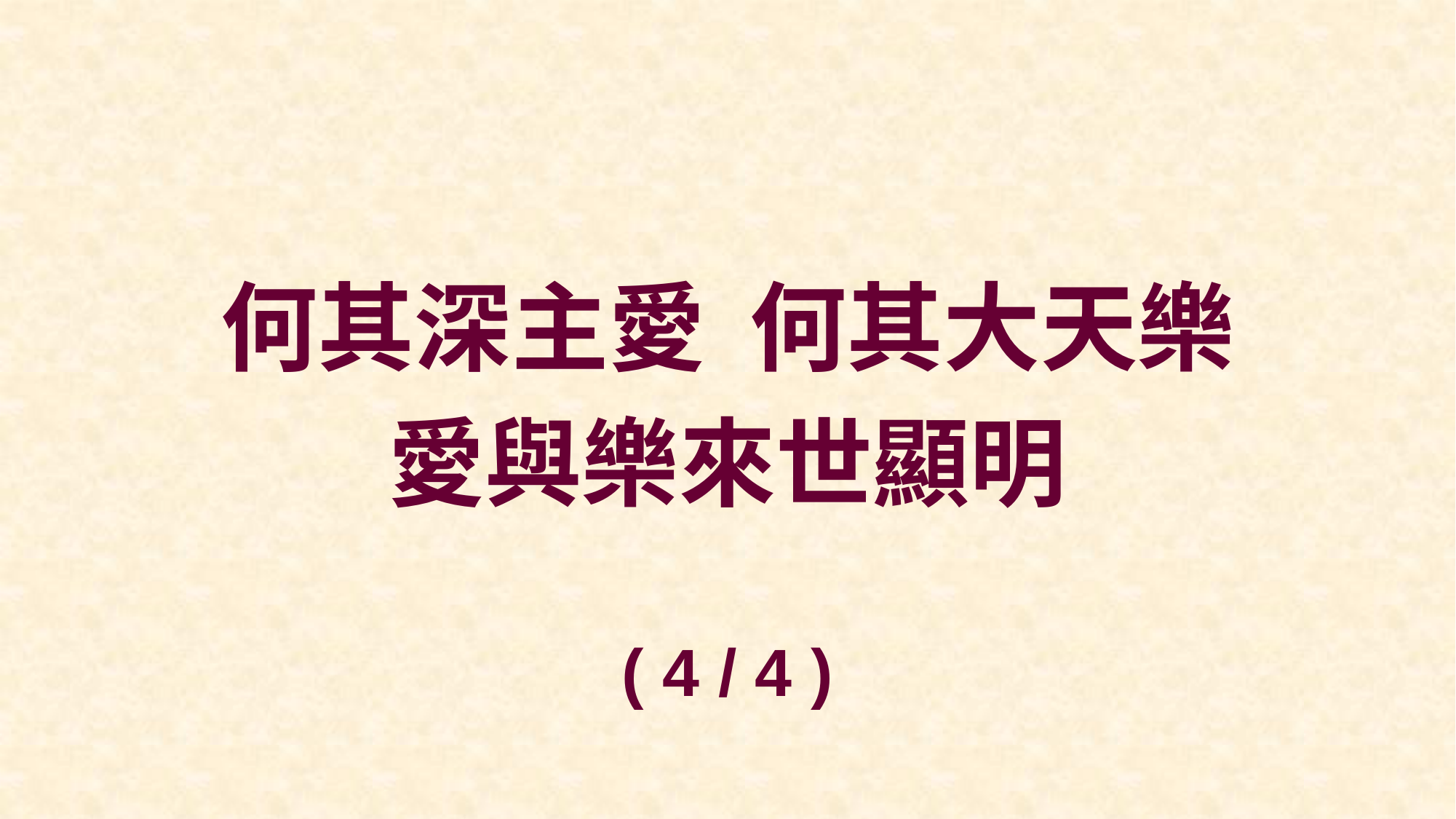

何其深主愛  何其大天樂
愛與樂來世顯明
( 4 / 4 )